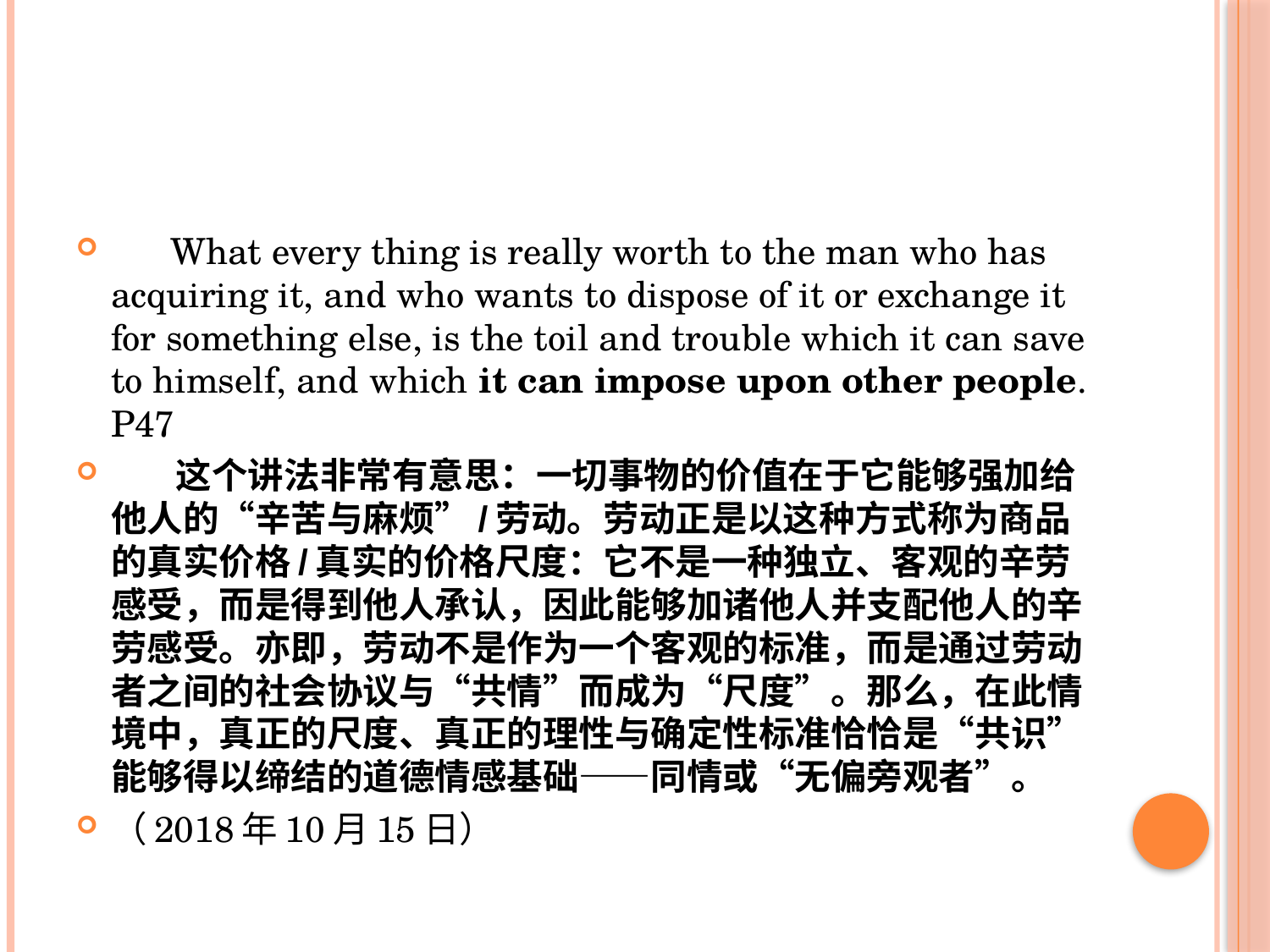

#
      What every thing is really worth to the man who has acquiring it, and who wants to dispose of it or exchange it for something else, is the toil and trouble which it can save to himself, and which it can impose upon other people. P47
       这个讲法非常有意思：一切事物的价值在于它能够强加给他人的“辛苦与麻烦”/劳动。劳动正是以这种方式称为商品的真实价格/真实的价格尺度：它不是一种独立、客观的辛劳感受，而是得到他人承认，因此能够加诸他人并支配他人的辛劳感受。亦即，劳动不是作为一个客观的标准，而是通过劳动者之间的社会协议与“共情”而成为“尺度”。那么，在此情境中，真正的尺度、真正的理性与确定性标准恰恰是“共识”能够得以缔结的道德情感基础——同情或“无偏旁观者”。
（2018年10月15日）